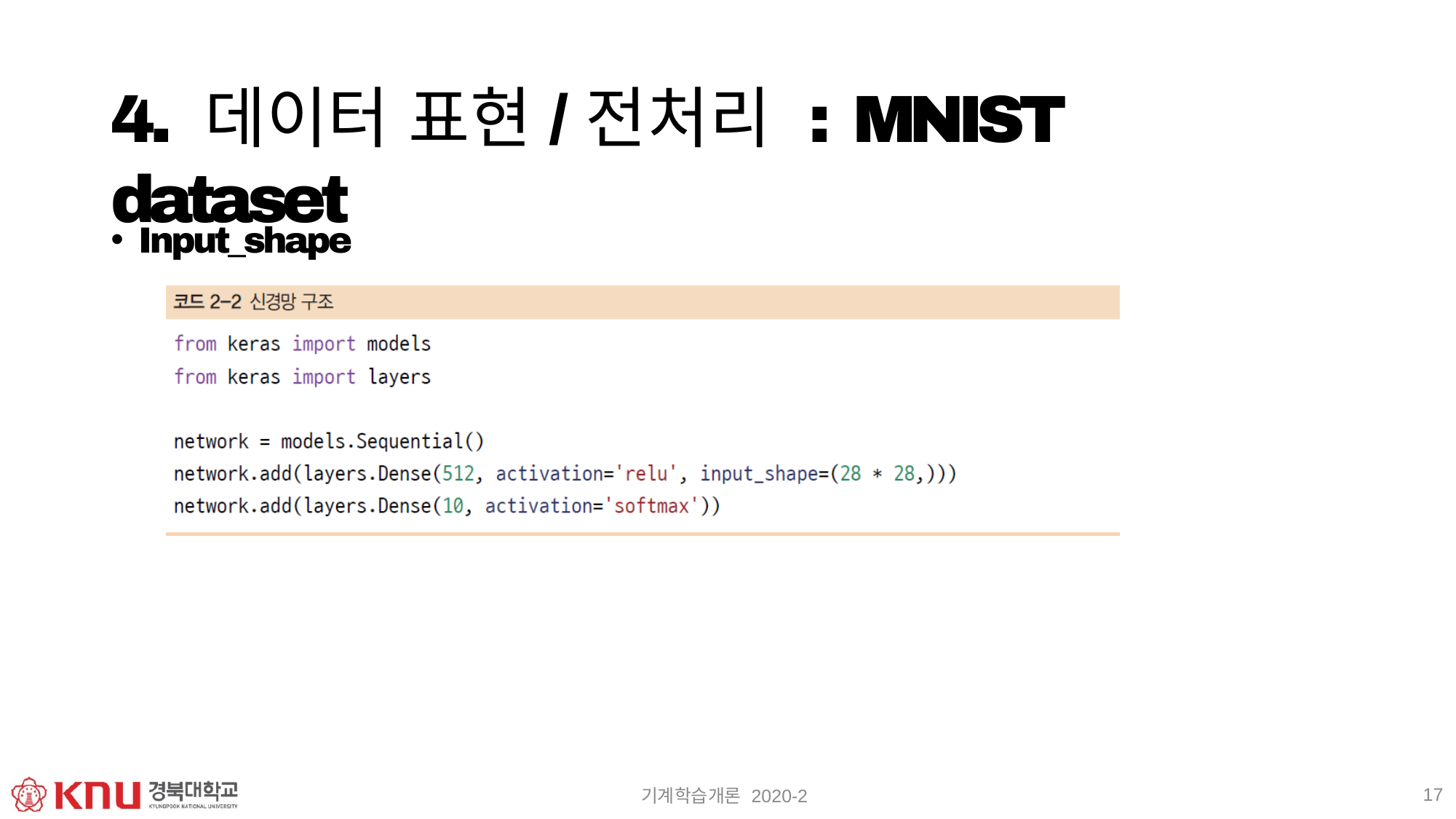

# 4. 데이터 표현/전처리 : MNIST dataset
Input_shape

17
기계학습개론 2020-2